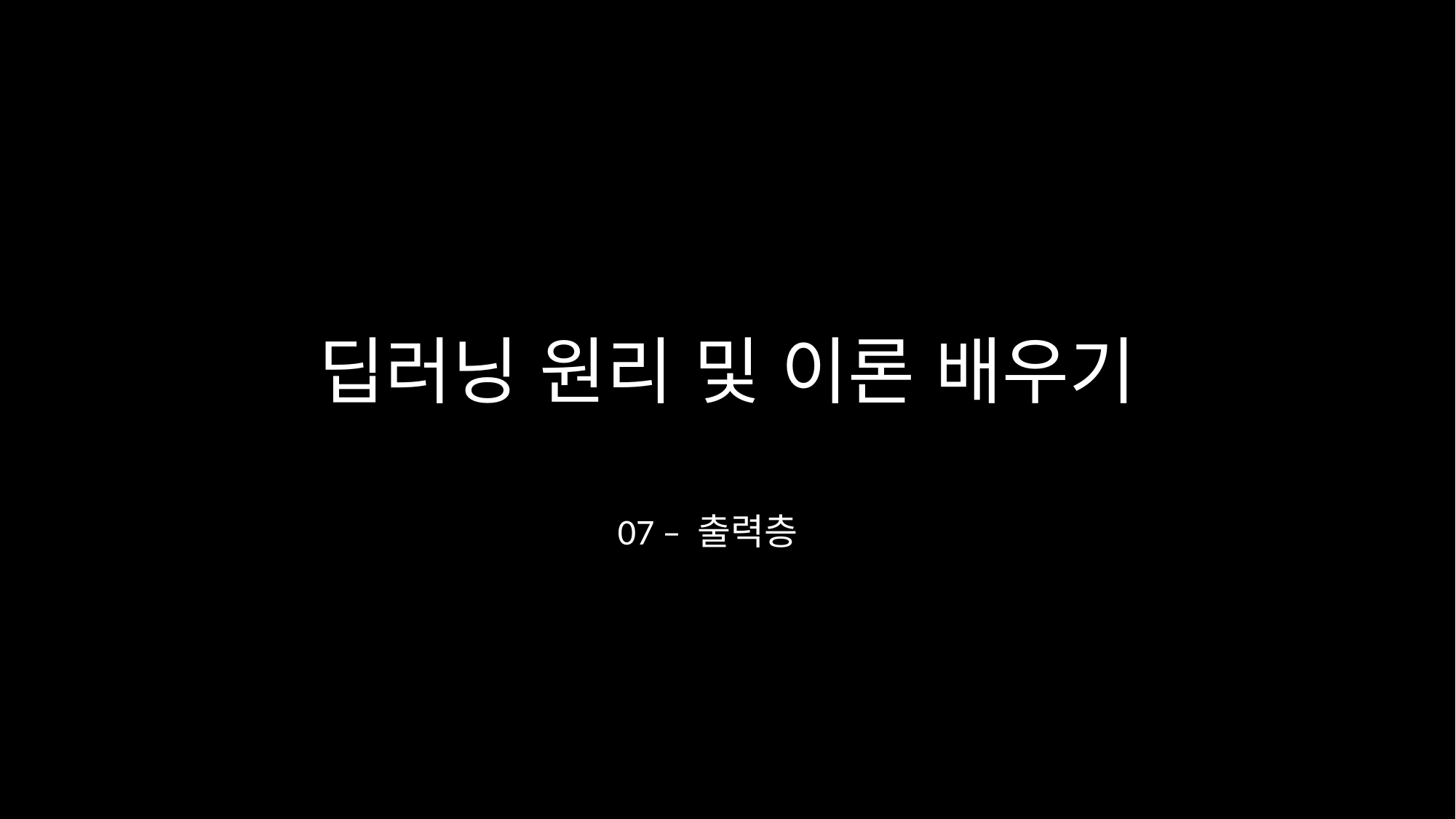

# 딥러닝 원리 및 이론 배우기
07 – 출력층